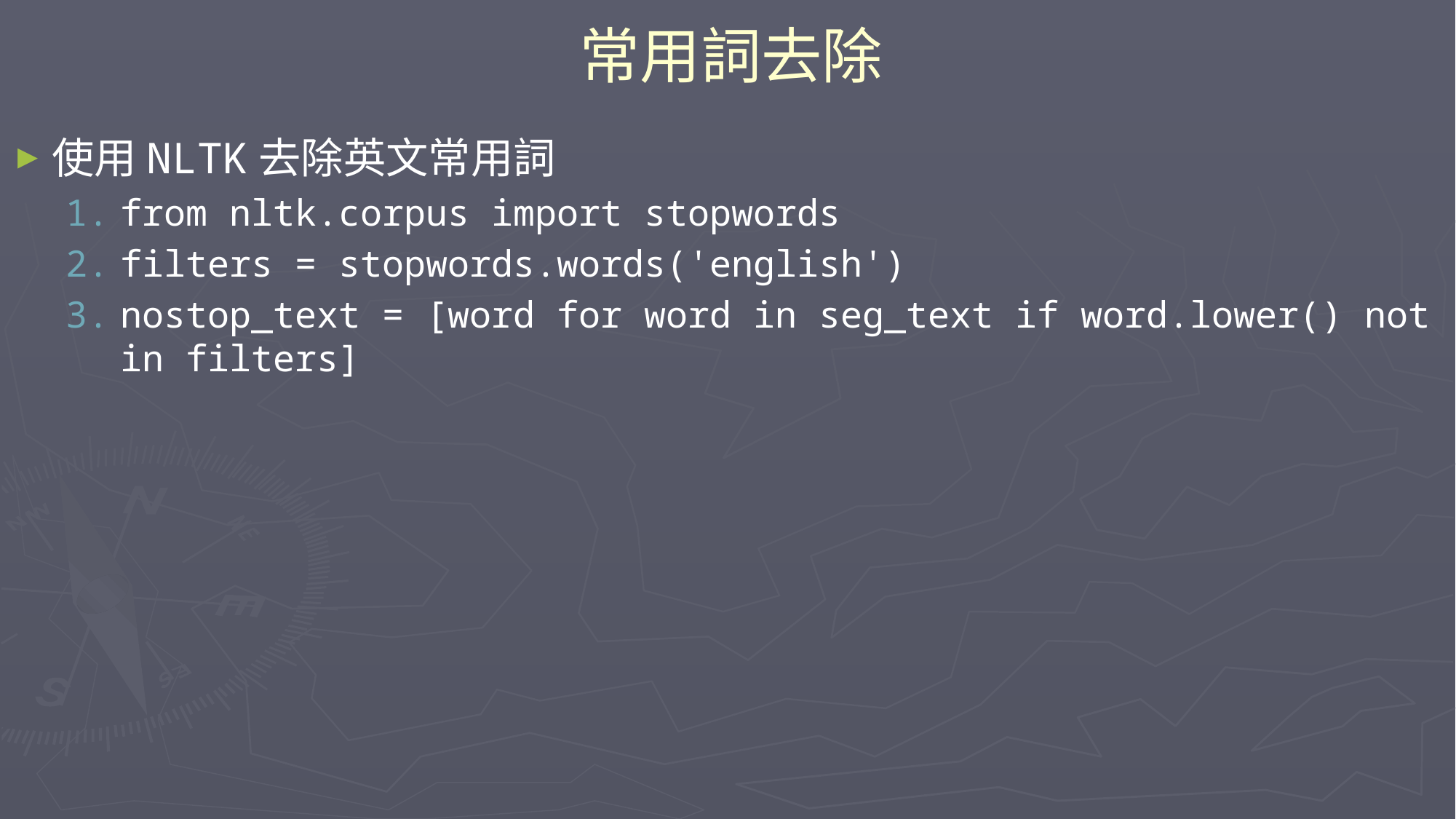

# 常用詞去除
使用NLTK去除英文常用詞
from nltk.corpus import stopwords
filters = stopwords.words('english')
nostop_text = [word for word in seg_text if word.lower() not in filters]